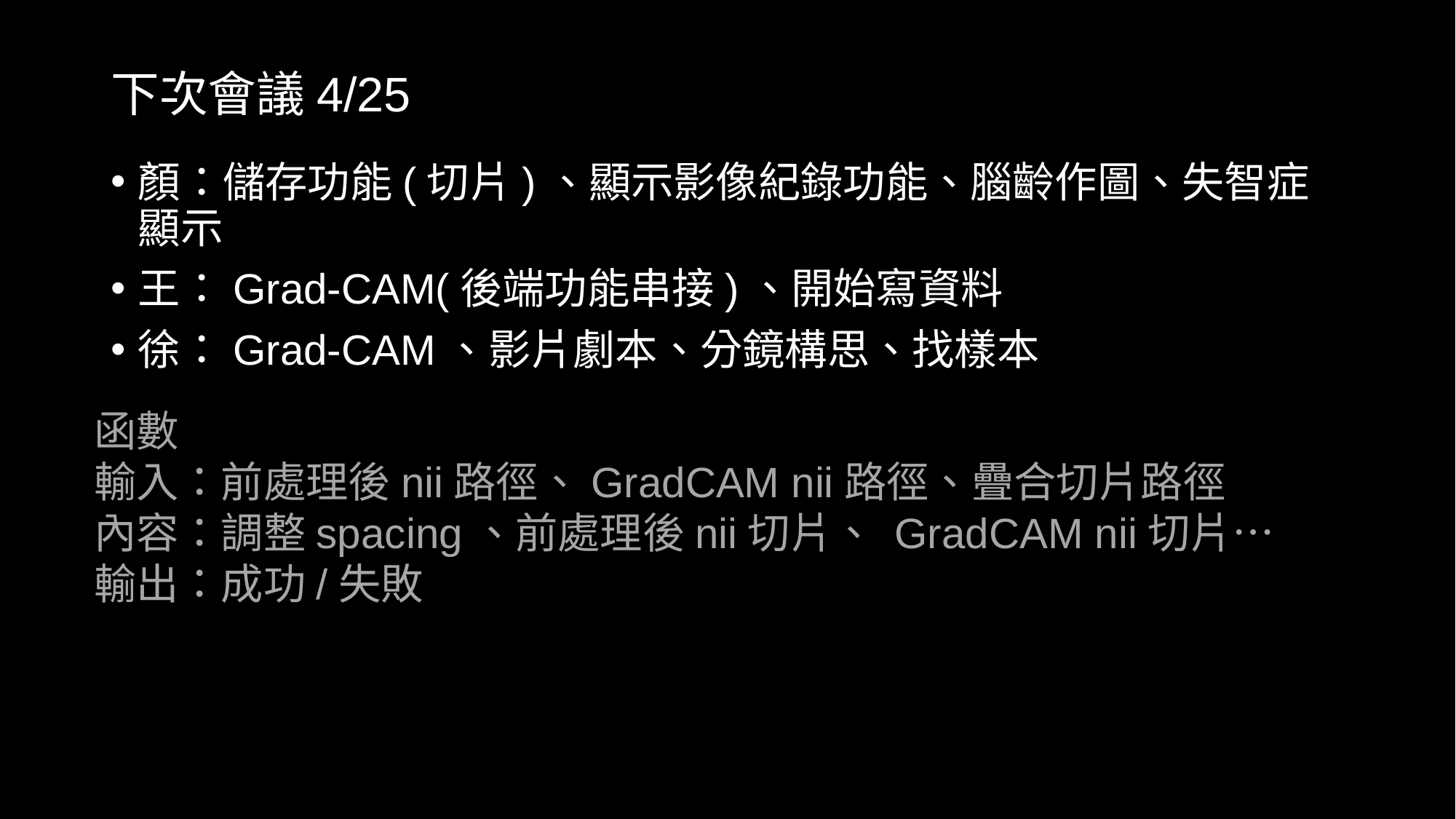

# 下次會議4/25
顏：儲存功能(切片)、顯示影像紀錄功能、腦齡作圖、失智症顯示
王：Grad-CAM(後端功能串接)、開始寫資料
徐：Grad-CAM、影片劇本、分鏡構思、找樣本

函數
輸入：前處理後nii路徑、GradCAM nii路徑、疊合切片路徑
內容：調整spacing、前處理後nii切片、 GradCAM nii切片…
輸出：成功/失敗